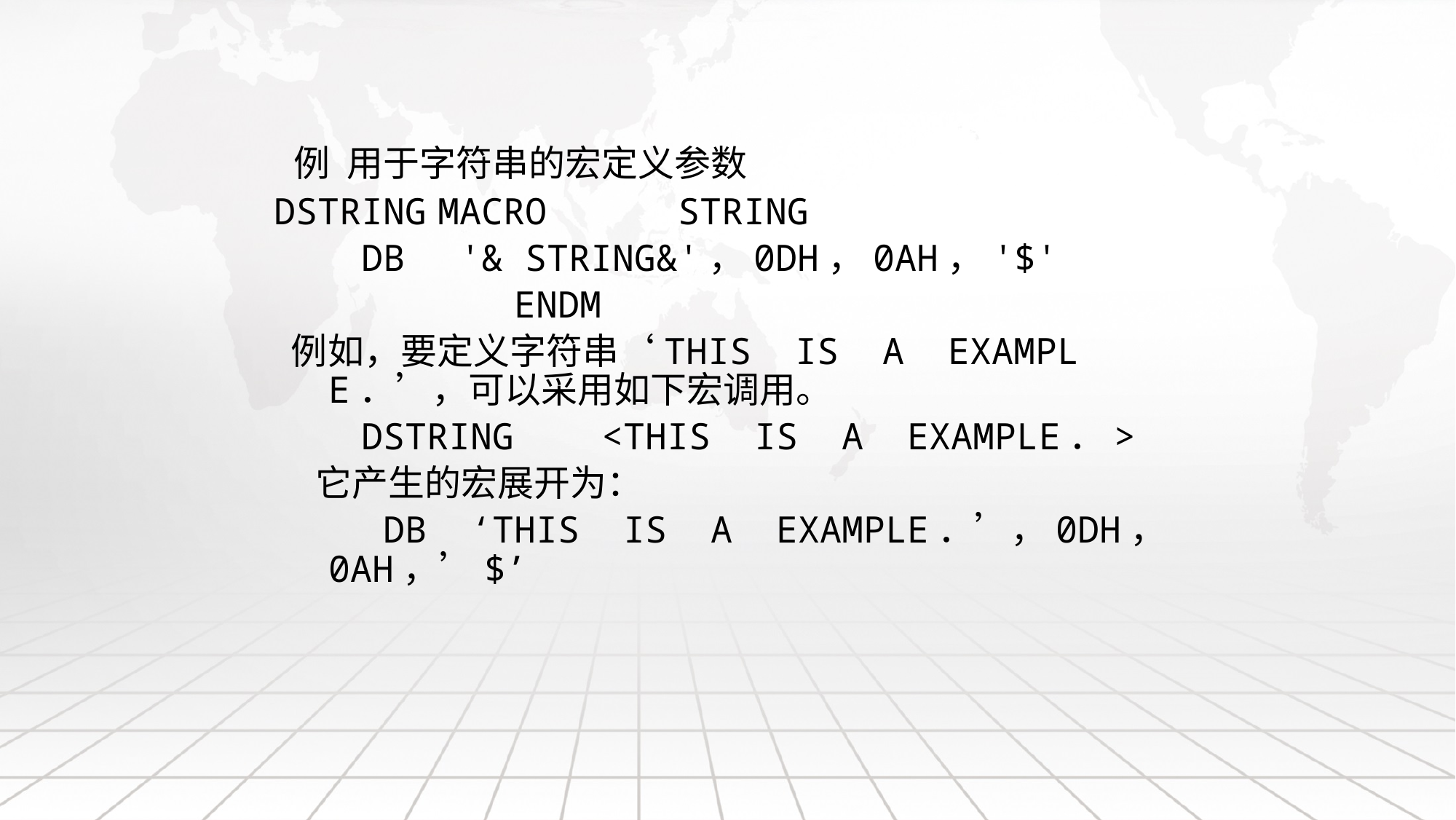

例  用于字符串的宏定义参数
DSTRING	MACRO	 STRING
    DB	 '& STRING&'，0DH，0AH，'$'
           ENDM
 例如，要定义字符串‘THIS  IS  A  EXAMPLE．’，可以采用如下宏调用。
    DSTRING    <THIS  IS  A  EXAMPLE．>
    它产生的宏展开为：
     DB  ‘THIS  IS  A  EXAMPLE．’，0DH，0AH，’$’